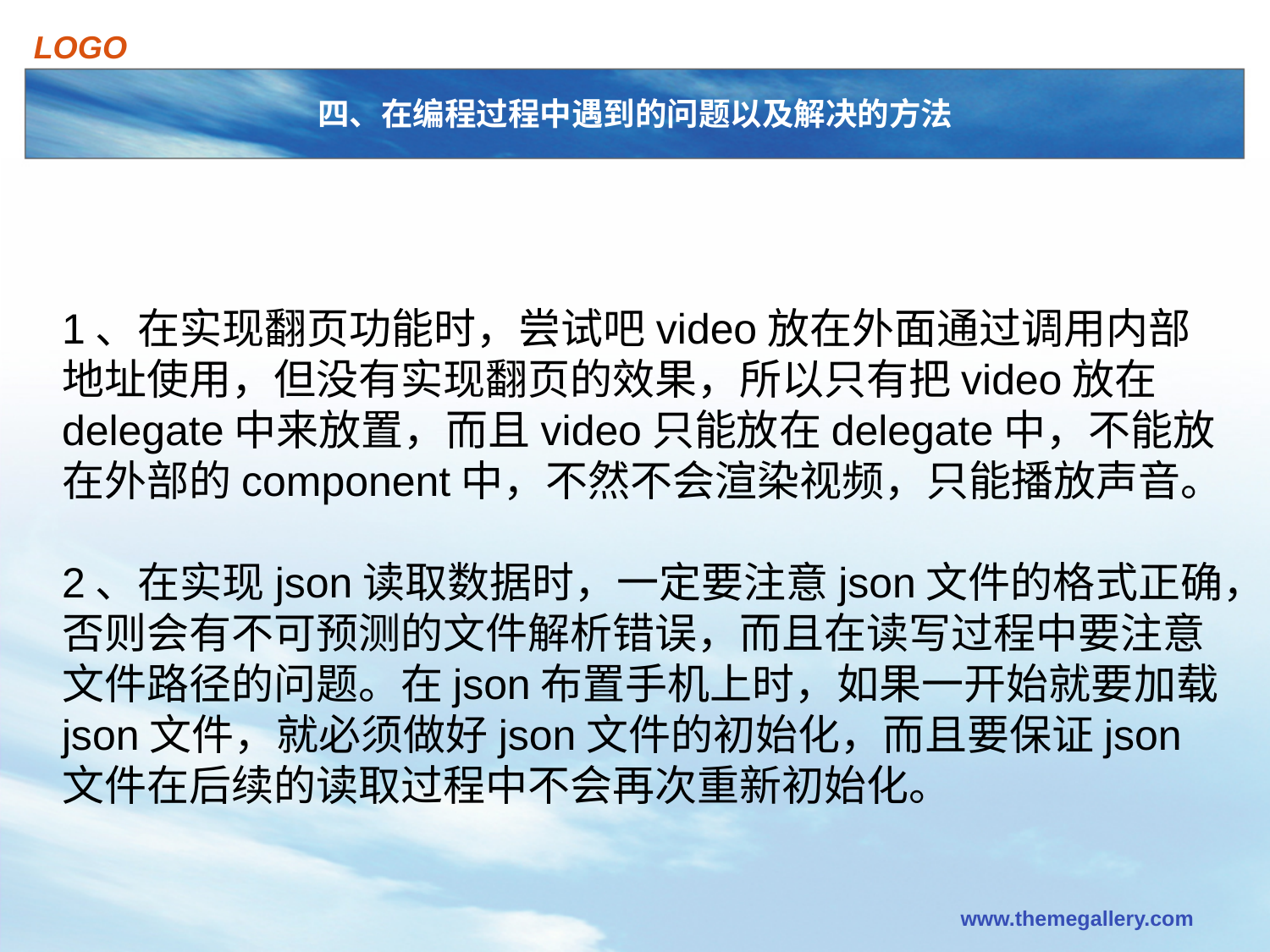

# 四、在编程过程中遇到的问题以及解决的方法
1、在实现翻页功能时，尝试吧video放在外面通过调用内部地址使用，但没有实现翻页的效果，所以只有把video放在delegate中来放置，而且video只能放在delegate中，不能放在外部的component中，不然不会渲染视频，只能播放声音。

2、在实现json读取数据时，一定要注意json文件的格式正确，否则会有不可预测的文件解析错误，而且在读写过程中要注意文件路径的问题。在json布置手机上时，如果一开始就要加载json文件，就必须做好json文件的初始化，而且要保证json文件在后续的读取过程中不会再次重新初始化。

www.themegallery.com